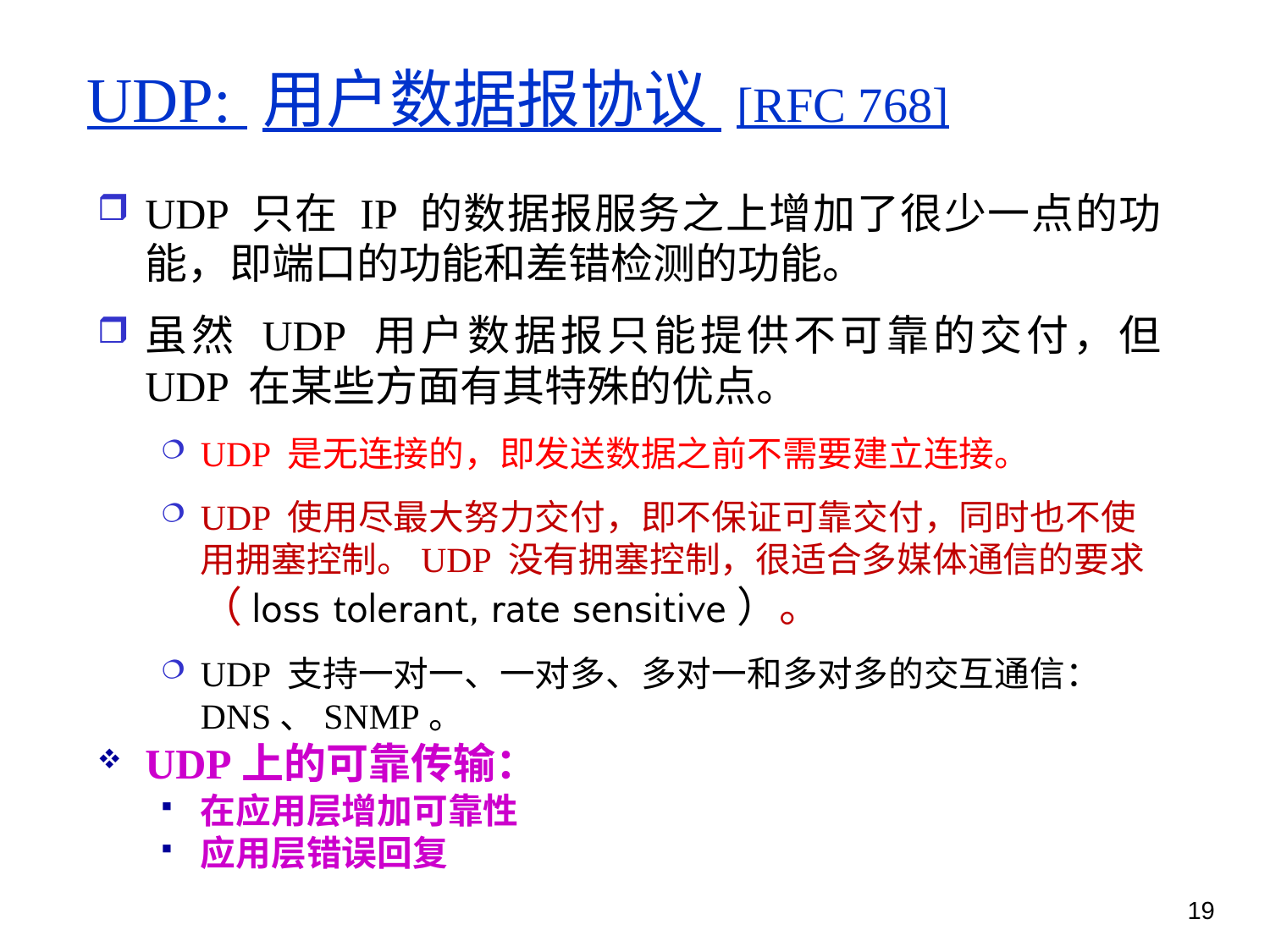

# UDP: 用户数据报协议 [RFC 768]
UDP 只在 IP 的数据报服务之上增加了很少一点的功能，即端口的功能和差错检测的功能。
虽然 UDP 用户数据报只能提供不可靠的交付，但 UDP 在某些方面有其特殊的优点。
UDP 是无连接的，即发送数据之前不需要建立连接。
UDP 使用尽最大努力交付，即不保证可靠交付，同时也不使用拥塞控制。UDP 没有拥塞控制，很适合多媒体通信的要求（loss tolerant, rate sensitive）。
UDP 支持一对一、一对多、多对一和多对多的交互通信：DNS、SNMP。
UDP上的可靠传输：
在应用层增加可靠性
应用层错误回复
19